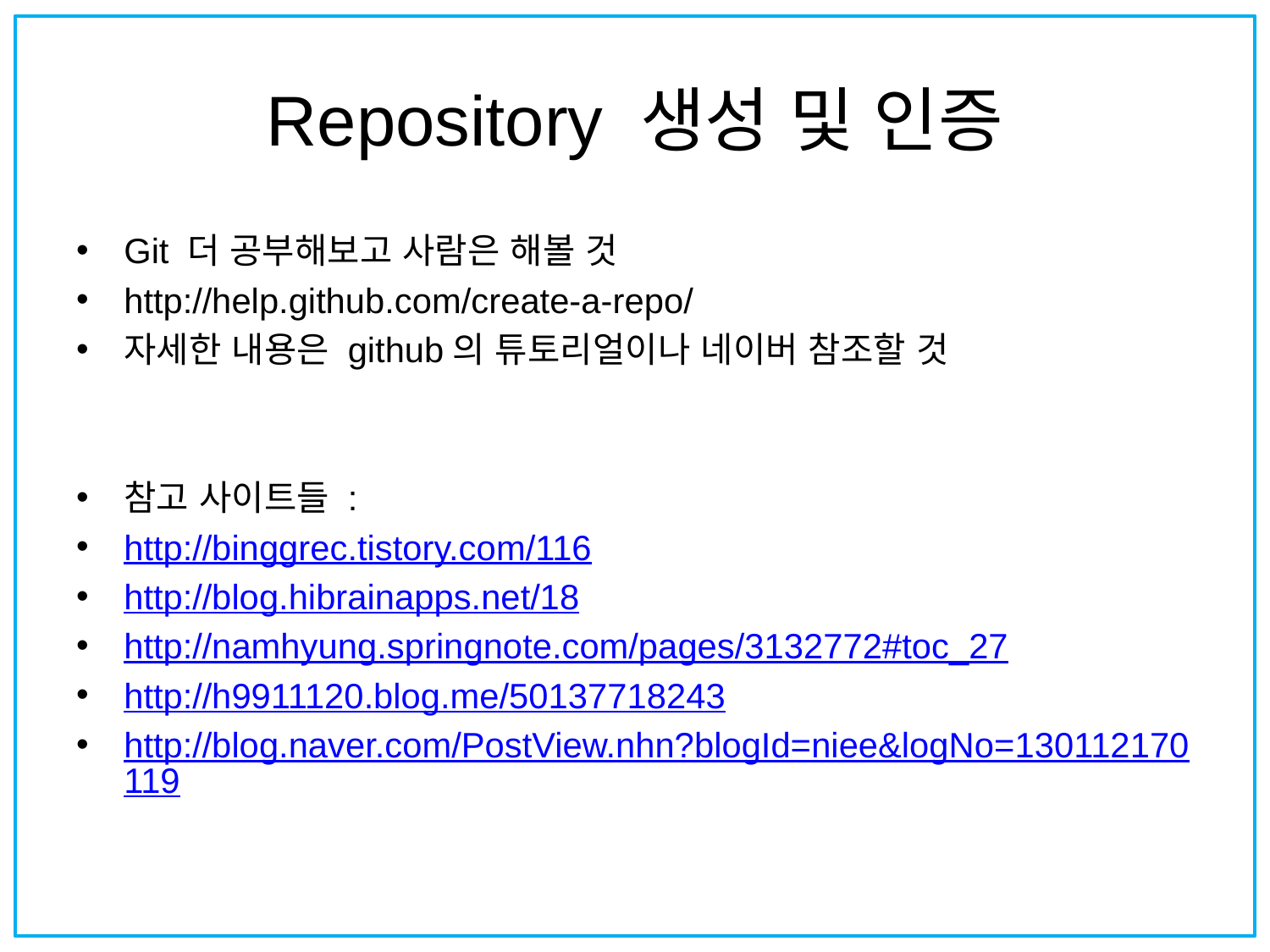

# Repository 생성 및 인증
Git 더 공부해보고 사람은 해볼 것
http://help.github.com/create-a-repo/
자세한 내용은 github의 튜토리얼이나 네이버 참조할 것

참고 사이트들 :
http://binggrec.tistory.com/116
http://blog.hibrainapps.net/18
http://namhyung.springnote.com/pages/3132772#toc_27
http://h9911120.blog.me/50137718243
http://blog.naver.com/PostView.nhn?blogId=niee&logNo=130112170119